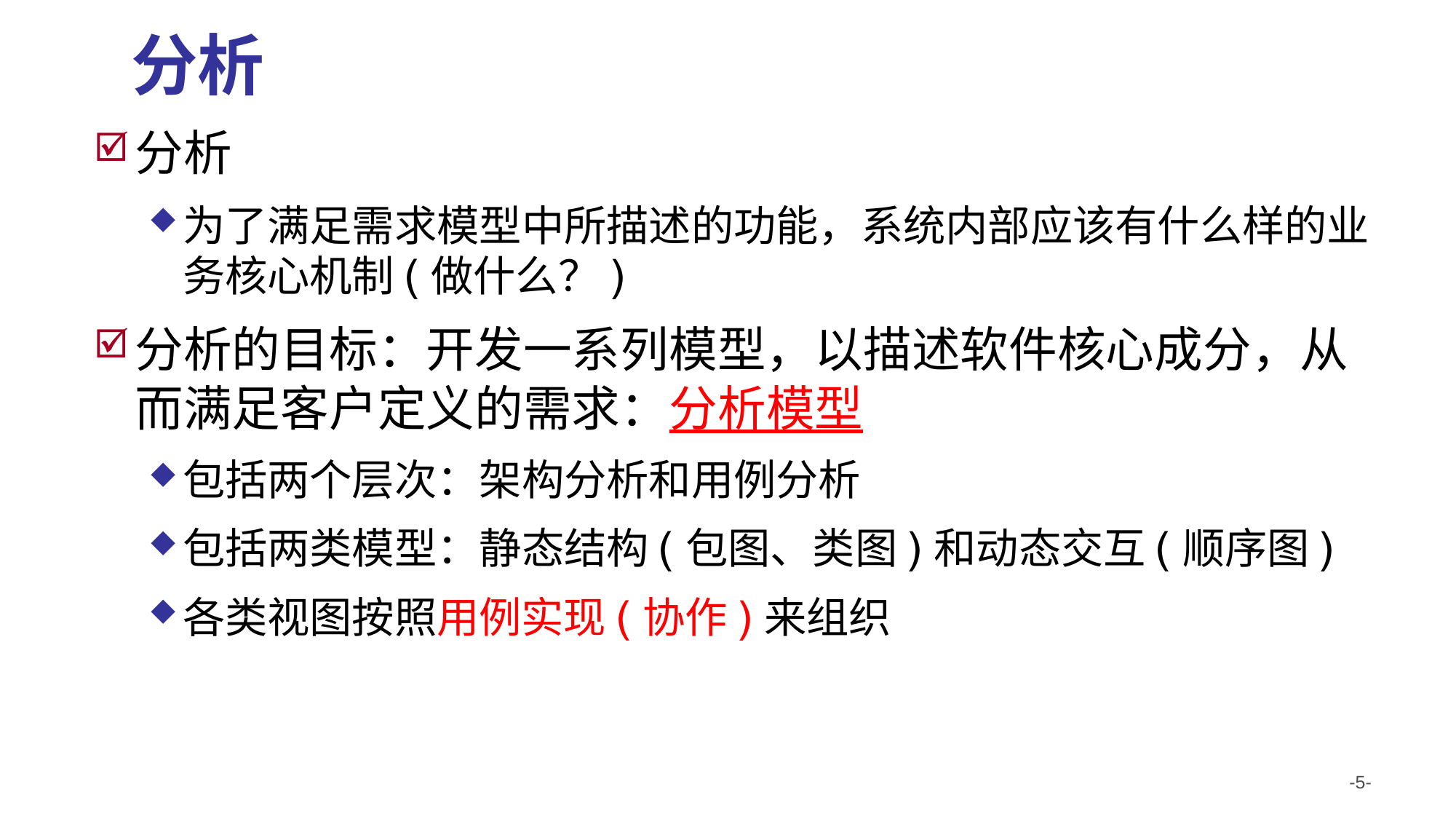

# 分析
分析
为了满足需求模型中所描述的功能，系统内部应该有什么样的业务核心机制(做什么？)
分析的目标：开发一系列模型，以描述软件核心成分，从而满足客户定义的需求：分析模型
包括两个层次：架构分析和用例分析
包括两类模型：静态结构(包图、类图)和动态交互(顺序图)
各类视图按照用例实现(协作)来组织
-5-